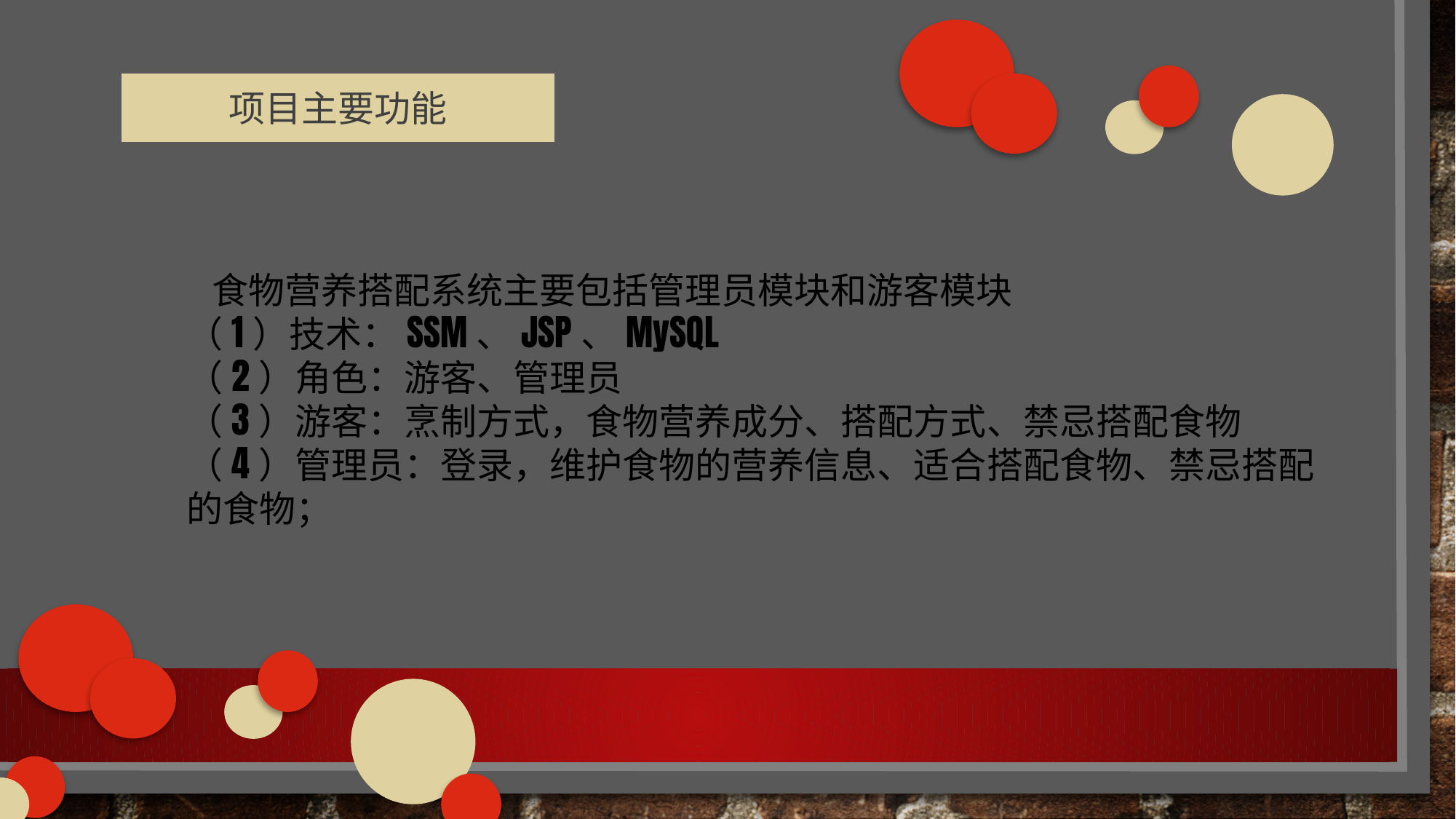

项目主要功能

  食物营养搭配系统主要包括管理员模块和游客模块
（1）技术：SSM、JSP、MySQL
（2）角色：游客、管理员
（3）游客：烹制方式，食物营养成分、搭配方式、禁忌搭配食物
（4）管理员：登录，维护食物的营养信息、适合搭配食物、禁忌搭配的食物；